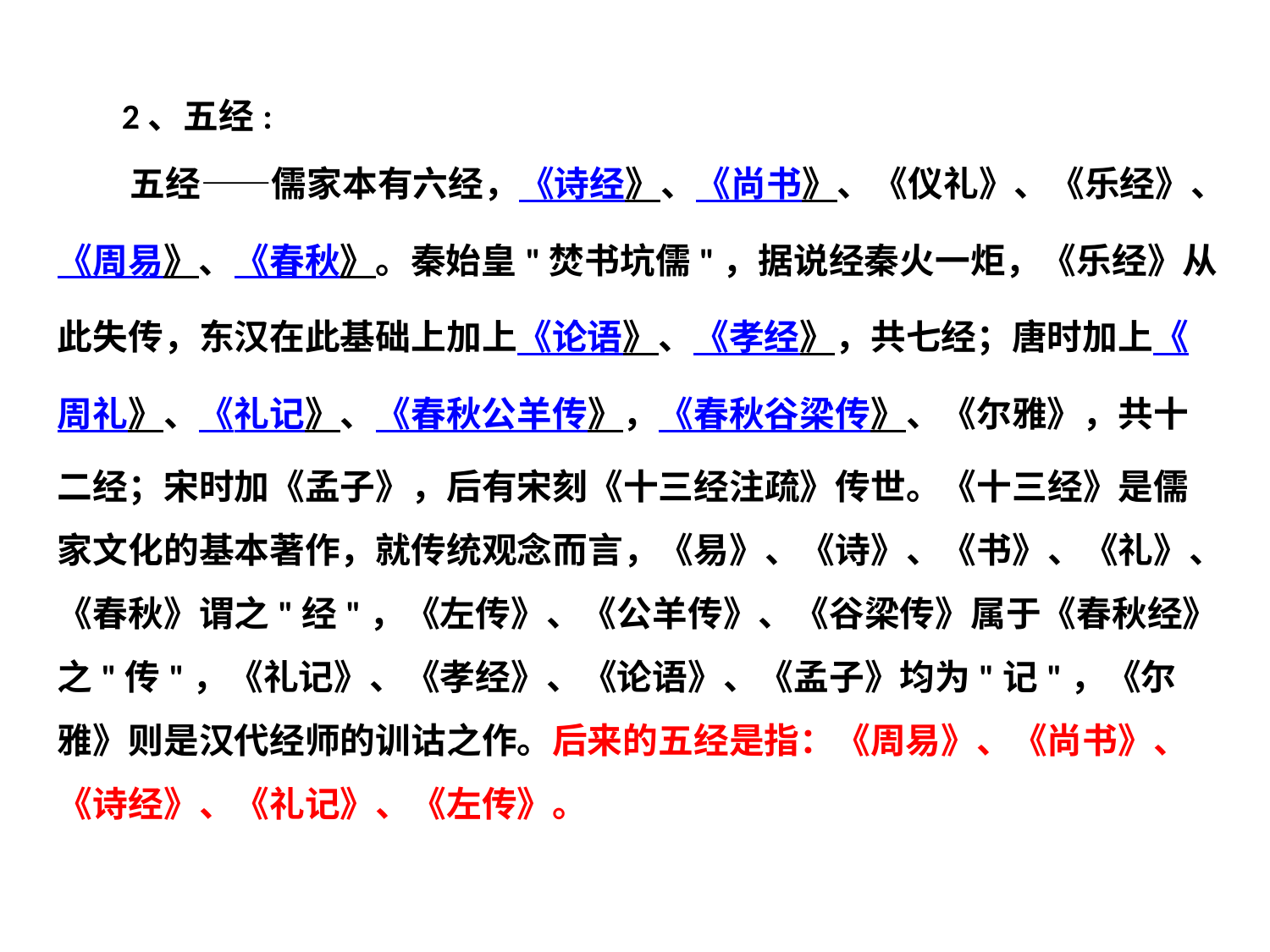

2、五经:
        五经——儒家本有六经，《诗经》、《尚书》、《仪礼》、《乐经》、《周易》、《春秋》。秦始皇"焚书坑儒"，据说经秦火一炬，《乐经》从此失传，东汉在此基础上加上《论语》、《孝经》，共七经；唐时加上《周礼》、《礼记》、《春秋公羊传》，《春秋谷梁传》、《尔雅》，共十二经；宋时加《孟子》，后有宋刻《十三经注疏》传世。《十三经》是儒家文化的基本著作，就传统观念而言，《易》、《诗》、《书》、《礼》、《春秋》谓之"经"，《左传》、《公羊传》、《谷梁传》属于《春秋经》之"传"，《礼记》、《孝经》、《论语》、《孟子》均为"记"，《尔雅》则是汉代经师的训诂之作。后来的五经是指：《周易》、《尚书》、《诗经》、《礼记》、《左传》。